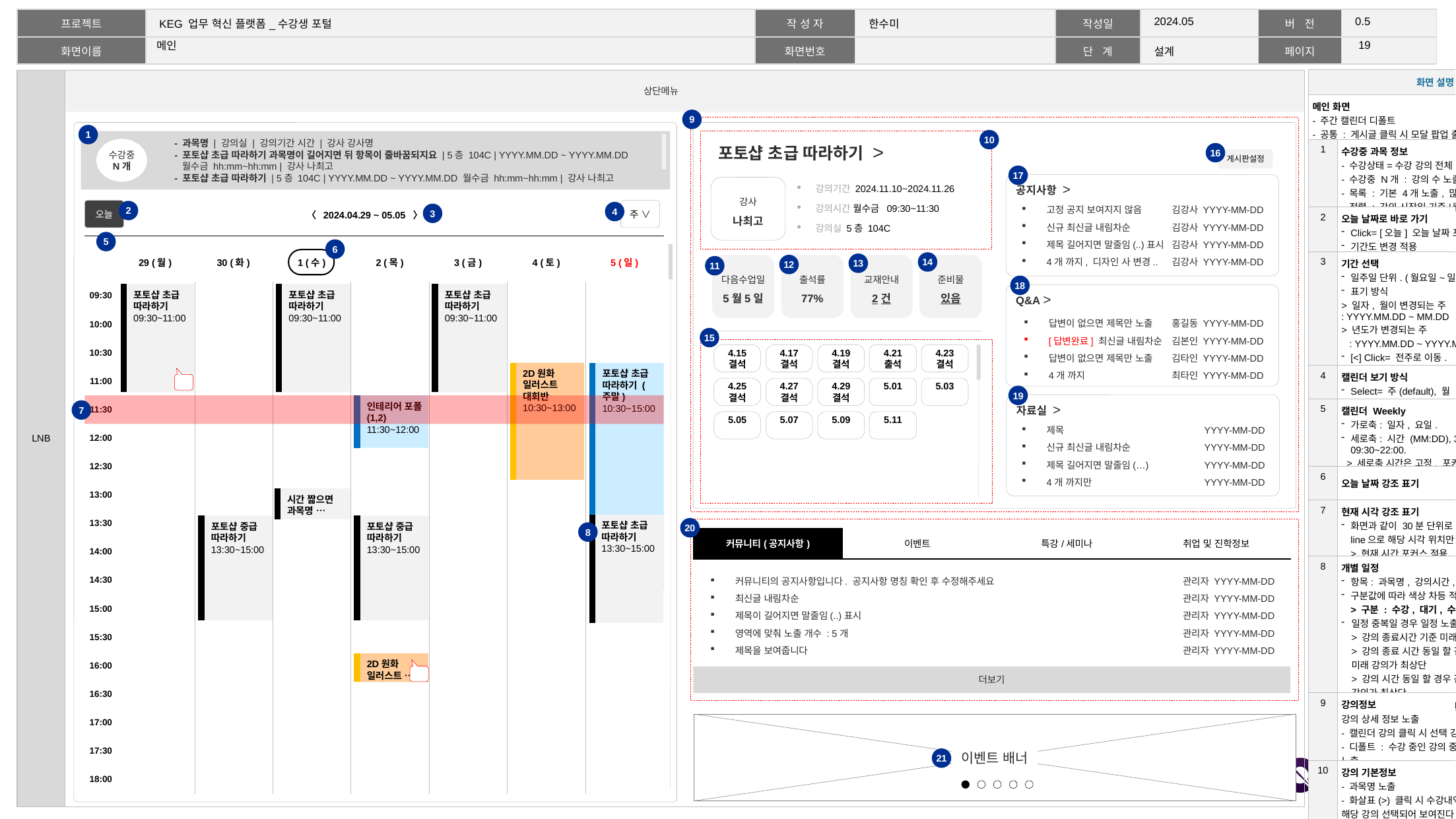

19

# 메인
| 화면 설명 |  |
| --- | --- |
| 메인 화면 - 주간 캘린더 디폴트 - 공통 : 게시글 클릭 시 모달 팝업 출력 (메뉴 이동 없음) |  |
| 1 | 수강중 과목 정보 - 수강상태=수강 강의 전체 - 수강중 N개 : 강의 수 노출, 없을 경우 0개 - 목록 : 기본 4개 노출, 많아지면 영역 내 스크롤 - 정렬 : 강의 시작일 기준 내림차순 |
| 2 | 오늘 날짜로 바로 가기 Click= [오늘] 오늘 날짜 포함된 주로 이동 기간도 변경 적용 |
| 3 | 기간 선택 일주일 단위. (월요일~일요일) 표기 방식 > 일자, 월이 변경되는 주 : YYYY.MM.DD ~ MM.DD > 년도가 변경되는 주 : YYYY.MM.DD ~ YYYY.MM.DD [<] Click= 전주로 이동. [>] Click= 차주로 이동. |
| 4 | 캘린더 보기 방식 Select= 주(default), 월 |
| 5 | 캘린더 Weekly 가로축: 일자, 요일. 세로축: 시간 (MM:DD), 30분 단위, 09:30~22:00. > 세로축 시간은 고정, 포커스 이동 없음 |
| 6 | 오늘 날짜 강조 표기 |
| 7 | 현재 시각 강조 표기 화면과 같이 30분 단위로 강조 표기 되어도 되고, line으로 해당 시각 위치만 강조 표기되어도 무방함. > 현재 시간 포커스 적용 |
| 8 | 개별 일정 항목: 과목명, 강의시간, 구분값 구분값에 따라 색상 차등 적용. > 구분 : 수강, 대기, 수료, 환불 일정 중복일 경우 일정 노출 위치 > 강의 종료시간 기준 미래 강의가 최상단 > 강의 종료 시간 동일 할 경우 강의 시작 시간 기준 미래 강의가 최상단 > 강의 시간 동일 할 경우 강의 시작일 기준 미래 강의가 최상단 Click= 우측 영역에 선택한 강의정보가 노출됨. |
| 9 | 강의정보 강의 상세 정보 노출 - 캘린더 강의 클릭 시 선택 강의 정보 노출 - 디폴트 : 수강 중인 강의 중 시작일이 제일 빠른 강의 노출 |
| 10 | 강의 기본정보 - 과목명 노출 - 화살표(>) 클릭 시 수강내역 메뉴 페이지 이동 (해당 강의 선택되어 보여진다) - 강사명, 강의기간, 강의시간, 강의실- |
| 화면 설명 |  |
| --- | --- |
| 11 | 다음수업일 강의 다음수업일 날짜 노출 - 내일 이후 날짜 - 마지막 수업 도래 시 타이틀 변경 및 일자 노출 ex) ‘마지막수업일 05월 11일＇ |
| 12 | 출석률 어제까지의 출석 체크 정보 계산하여 노출 |
| 13 | 교재안내 - 등록된 교재 정보가 있을 경우 숫자 노출 - 클릭 시 툴팁 출력 - 정보가 없으면 ＇없음’ 노출 |
| 14 | 준비물 - 등록된 준비물 정보가 있을 경우＇있음’ 노출 - 클릭 시 툴팁 출력 - 정보가 없으면 ‘없음‘ 노출 |
| 15 | 출석체크 강의 출석체크 현황 - 회차 전체 날짜가 노출 - 노출 정보 : 출석, 결석, 지각, 조퇴 - 출석체크 완료 시 해당 정보 노출 - 회차가 많을 경우 영역 내 스크롤 |
| 16 | 게시판 설정 버튼 클릭 시 게시판설정 팝업 출력 - 메인 노출 게시판 3개를 설정한다 - 디폴트 : 공지사항,Q&A,자료실 |
| 17 | 공지사항 - 화살표(>) 클릭 시 수강내역 메뉴 페이지 이동 (해당 강의 정보 및 공지사항 목록이 보여진다) - 노출 정보 : 제목, 표시날짜 - 제목 클릭 시 상세 모달팝업 출력 |
| 18 | Q&A - 화살표(>) 클릭 시 수강내역 메뉴 페이지 이동 (해당 강의 정보 및 Q&A 목록이 보여진다) - 노출 정보 : [상태]제목, 등록일 - 상태 : 답변완료 > 답변완료 시 제목 앞에 [답변완료] 표시 - 제목 클릭 시 상세 모달팝업 출력 |
| 19 | 자료실 - 화살표(>) 클릭 시 수강내역 메뉴 페이지 이동 (해당 강의 정보 및 자료실 목록이 보여진다) - 노출 정보 : 제목, 등록일 - 제목 클릭 시 상세 모달팝업 출력 |
| 20 | 커뮤니티 게시판 영역 - 커뮤니티 게시판 탭으로 노출 - 디폴트 : 공지사항 - 제목 클릭 시 상세 모달팝업 노출 - 더보기 클릭 시 각 게시판 메뉴 화면으로 이동 |
| 21 | 이벤트 배너 영역 - 1개 등록 필수 - 이벤트 개수 닷 인디케이터 표시 - 자동 롤링, 3초 고정 - 배너 클릭 시 이벤트 상세 모달 팝업 출력 ※지점>게시판>포탈게시판 에서 등록 관리 |
9

1
10
- 과목명 | 강의실 | 강의기간 시간 | 강사 강사명
- 포토샵 초급 따라하기 과목명이 길어지면 뒤 항목이 줄바꿈되지요 | 5층 104C | YYYY.MM.DD ~ YYYY.MM.DD
  월수금 hh:mm~hh:mm | 강사 나최고
- 포토샵 초급 따라하기 | 5층 104C | YYYY.MM.DD ~ YYYY.MM.DD 월수금 hh:mm~hh:mm | 강사 나최고
수강중
N개

포토샵 초급 따라하기 >
16
게시판설정
17
공지사항 >
고정 공지 보여지지 않음
신규 최신글 내림차순
제목 길어지면 말줄임(..)표시
4개 까지, 디자인 사 변경..
김강사 YYYY-MM-DD
김강사 YYYY-MM-DD
김강사 YYYY-MM-DD
김강사 YYYY-MM-DD
강사
나최고
강의기간 2024.11.10~2024.11.26
강의시간 월수금  09:30~11:30
강의실 5층 104C
오늘
주 ∨
2
4
|  | 〈 2024.04.29 ~ 05.05 〉 |  |
| --- | --- | --- |
3
5
6
|  | 29 (월) | 30 (화) | 1 (수) | 2 (목) | 3 (금) | 4 (토) | 5 (일) |
| --- | --- | --- | --- | --- | --- | --- | --- |

14
13
12
다음수업일
5월5일
출석률
77%
교재안내
2건
준비물
있음
11
18
| 09:30 |  |  |  |  |  |  |  |
| --- | --- | --- | --- | --- | --- | --- | --- |
| 10:00 |  |  |  |  |  |  |  |
| 10:30 |  |  |  |  |  |  |  |
| 11:00 |  |  |  |  |  |  |  |
| 11:30 |  |  |  |  |  |  |  |
| 12:00 |  |  |  |  |  |  |  |
| 12:30 |  |  |  |  |  |  |  |
| 13:00 |  |  |  |  |  |  |  |
| 13:30 |  |  |  |  |  |  |  |
| 14:00 |  |  |  |  |  |  |  |
| 14:30 |  |  |  |  |  |  |  |
| 15:00 |  |  |  |  |  |  |  |
| 15:30 |  |  |  |  |  |  |  |
| 16:00 |  |  |  |  |  |  |  |
| 16:30 |  |  |  |  |  |  |  |
| 17:00 |  |  |  |  |  |  |  |
| 17:30 |  |  |  |  |  |  |  |
| 18:00 |  |  |  |  |  |  |  |
포토샵 초급 따라하기
09:30~11:00
포토샵 초급 따라하기
09:30~11:00
포토샵 초급 따라하기
09:30~11:00
2D원화 일러스트 대회반
10:30~13:00
2D원화 일러스트 …
포토샵 초급 따라하기 (주말)
10:30~15:00
인테리어 포폴 (1,2)
11:30~12:00
시간 짧으면 과목명 …
포토샵 중급 따라하기
13:30~15:00
포토샵 중급 따라하기
13:30~15:00
Q&A >
답변이 없으면 제목만 노출
[답변완료] 최신글 내림차순
답변이 없으면 제목만 노출
4개 까지
홍길동 YYYY-MM-DD
김본인 YYYY-MM-DD
김타인 YYYY-MM-DD
최타인 YYYY-MM-DD
15

4.15
결석
4.17
결석
4.19
결석
4.21
출석
4.23
결석

4.25
결석
4.27
결석
4.29
결석
5.01

5.03

19
자료실 >
제목
신규 최신글 내림차순
제목 길어지면 말줄임(…)
4개 까지만
YYYY-MM-DD
YYYY-MM-DD
YYYY-MM-DD
YYYY-MM-DD

7
5.05

5.07

5.09

5.11

포토샵 초급 따라하기
13:30~15:00
20

8
| 커뮤니티(공지사항) | 이벤트 | 특강/세미나 | 취업 및 진학정보 |
| --- | --- | --- | --- |
커뮤니티의 공지사항입니다. 공지사항 명칭 확인 후 수정해주세요
최신글 내림차순
제목이 길어지면 말줄임(..)표시
영역에 맞춰 노출 개수 : 5개
제목을 보여줍니다
관리자 YYYY-MM-DD
관리자 YYYY-MM-DD
관리자 YYYY-MM-DD
관리자 YYYY-MM-DD
관리자 YYYY-MM-DD

더보기

이벤트 배너
21